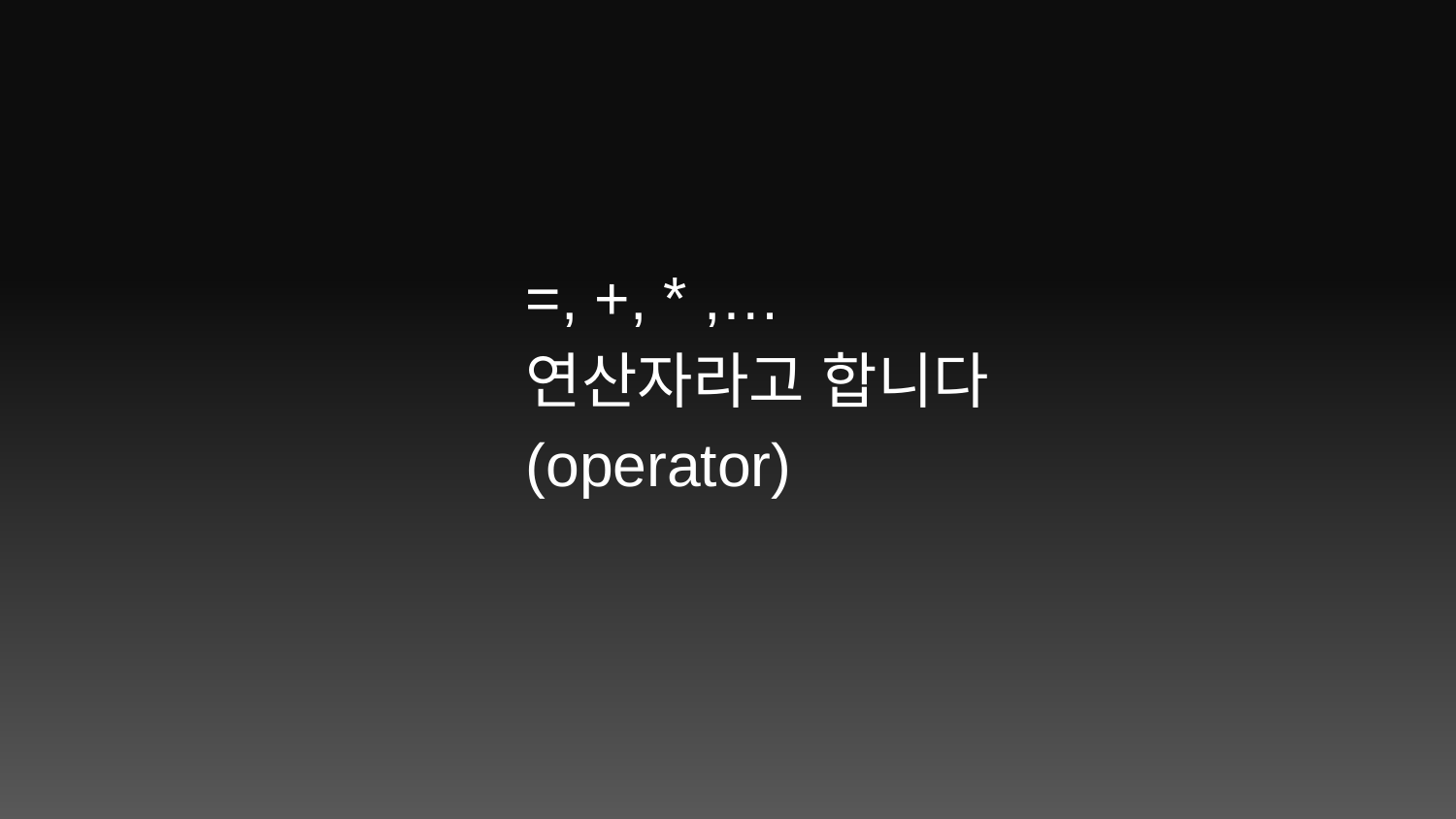

=, +, * ,…
연산자라고 합니다
(operator)